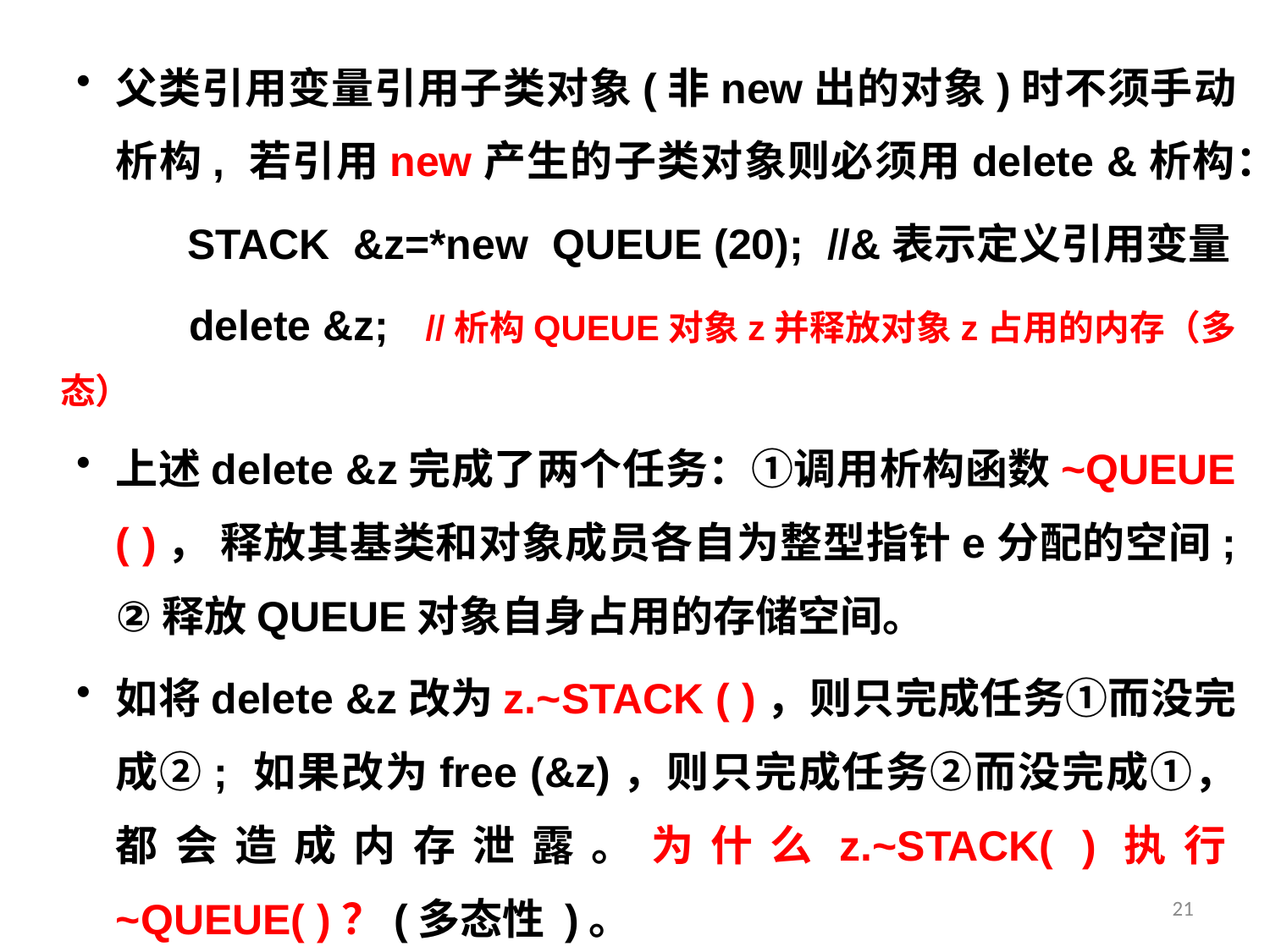

父类引用变量引用子类对象(非new出的对象)时不须手动析构, 若引用new产生的子类对象则必须用delete &析构：
     	STACK  &z=*new  QUEUE (20);  //&表示定义引用变量
     	delete &z;   //析构QUEUE对象z并释放对象z占用的内存（多态）
上述delete &z完成了两个任务：①调用析构函数~QUEUE ( )， 释放其基类和对象成员各自为整型指针e分配的空间; ②释放QUEUE对象自身占用的存储空间。
如将delete &z改为z.~STACK ( )，则只完成任务①而没完成②; 如果改为free (&z)，则只完成任务②而没完成①，都会造成内存泄露。为什么z.~STACK( )执行~QUEUE( )？(多态性 )。
21